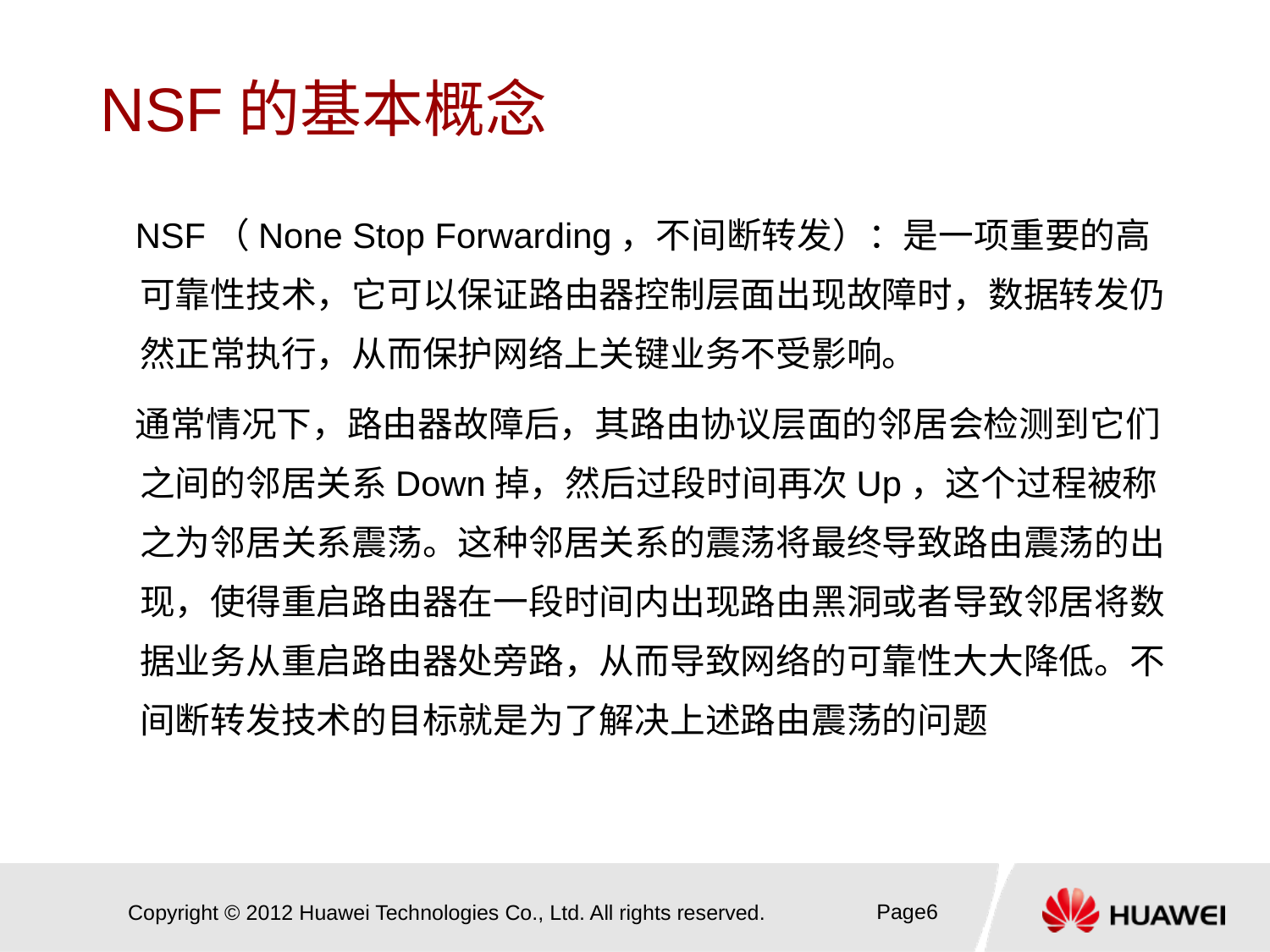

# NSF的基本概念
NSF（None Stop Forwarding，不间断转发）：是一项重要的高可靠性技术，它可以保证路由器控制层面出现故障时，数据转发仍然正常执行，从而保护网络上关键业务不受影响。
通常情况下，路由器故障后，其路由协议层面的邻居会检测到它们之间的邻居关系Down掉，然后过段时间再次Up，这个过程被称之为邻居关系震荡。这种邻居关系的震荡将最终导致路由震荡的出现，使得重启路由器在一段时间内出现路由黑洞或者导致邻居将数据业务从重启路由器处旁路，从而导致网络的可靠性大大降低。不间断转发技术的目标就是为了解决上述路由震荡的问题

Page6